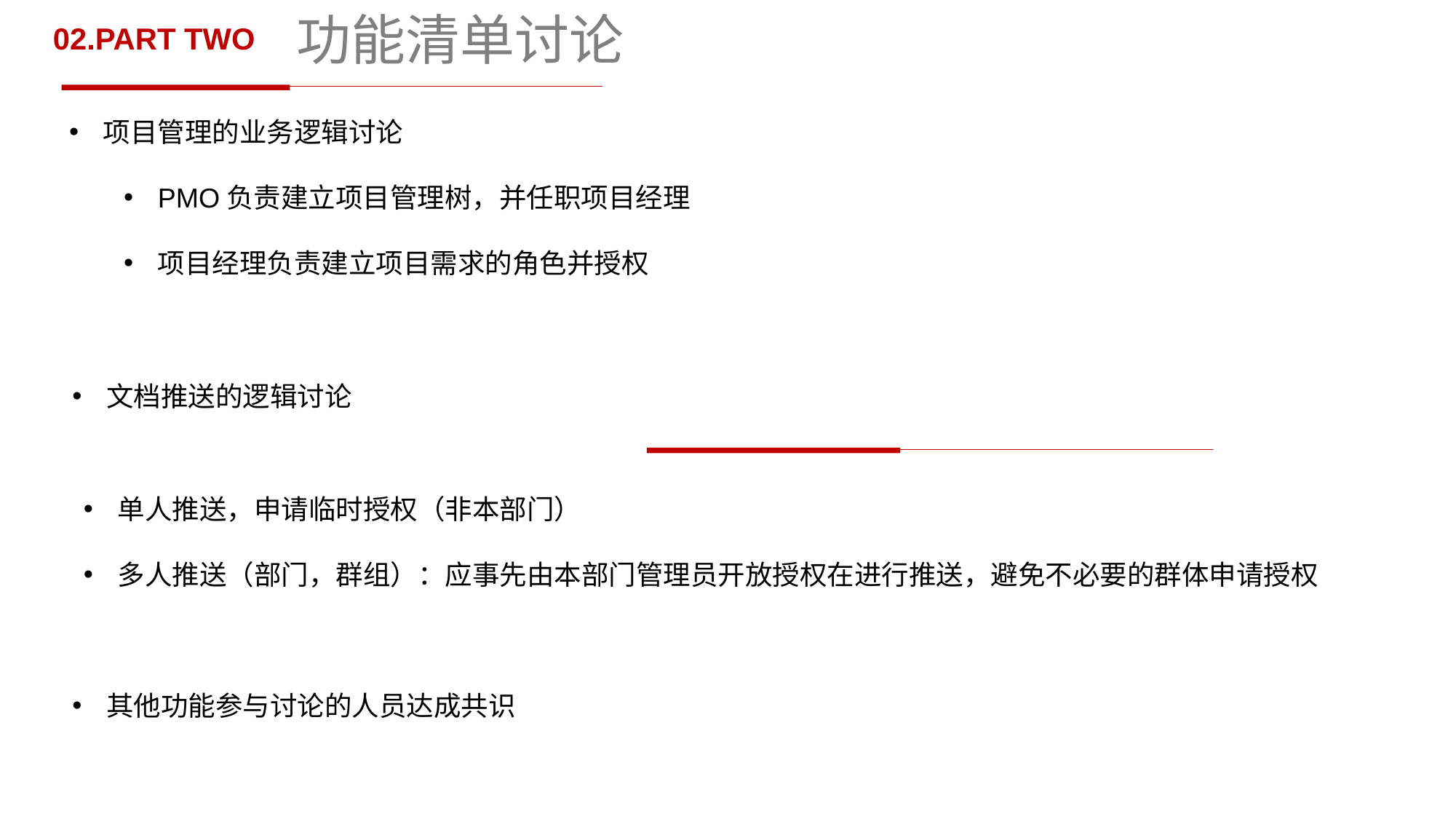

功能清单讨论
02.PART TWO

项目管理的业务逻辑讨论

PMO负责建立项目管理树，并任职项目经理

项目经理负责建立项目需求的角色并授权

文档推送的逻辑讨论

单人推送，申请临时授权（非本部门）

多人推送（部门，群组）：应事先由本部门管理员开放授权在进行推送，避免不必要的群体申请授权

其他功能参与讨论的人员达成共识